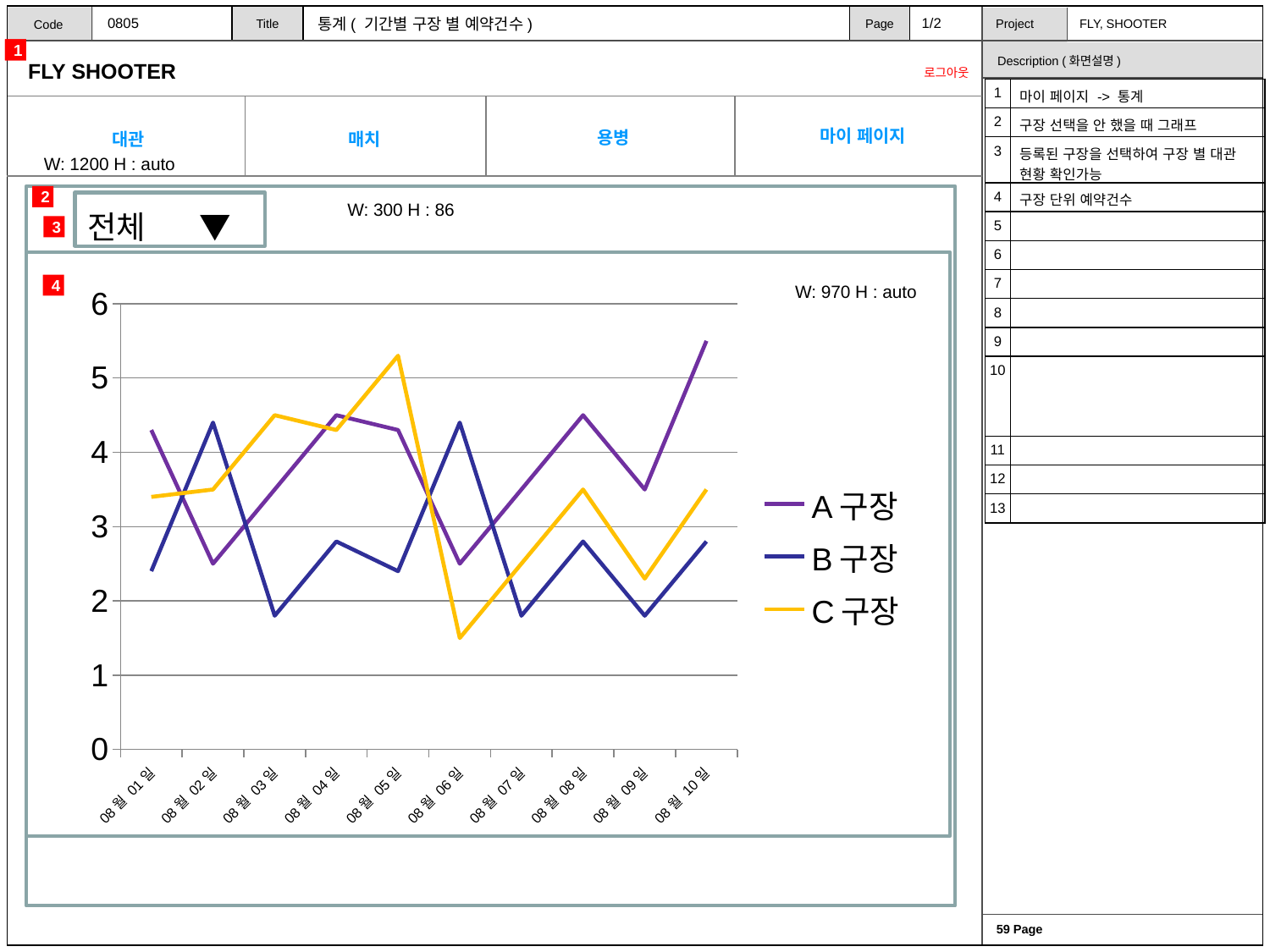

0805
1/2
통계( 기간별 구장 별 예약건수)
1
1
| 1 | 마이 페이지 -> 통계 |
| --- | --- |
| 2 | 구장 선택을 안 했을 때 그래프 |
| 3 | 등록된 구장을 선택하여 구장 별 대관 현황 확인가능 |
| 4 | 구장 단위 예약건수 |
| 5 |  |
| 6 |  |
| 7 |  |
| 8 |  |
| 9 |  |
| 10 |  |
| 11 |  |
| 12 |  |
| 13 |  |
W: 1200 H : auto

2

W: 300 H : 86
전체      ▼
3

W: 970 H : auto
4

### Chart

| Category | A구장 | B구장 | C구장 |
|---|---|---|---|
| 43678 | 4.3 | 2.4 | 3.4 |
| 43679 | 2.5 | 4.4 | 3.5 |
| 43680 | 3.5 | 1.8 | 4.5 |
| 43681 | 4.5 | 2.8 | 4.3 |
| 43682 | 4.3 | 2.4 | 5.3 |
| 43683 | 2.5 | 4.4 | 1.5 |
| 43684 | 3.5 | 1.8 | 2.5 |
| 43685 | 4.5 | 2.8 | 3.5 |
| 43686 | 3.5 | 1.8 | 2.3 |
| 43687 | 5.5 | 2.8 | 3.5 |